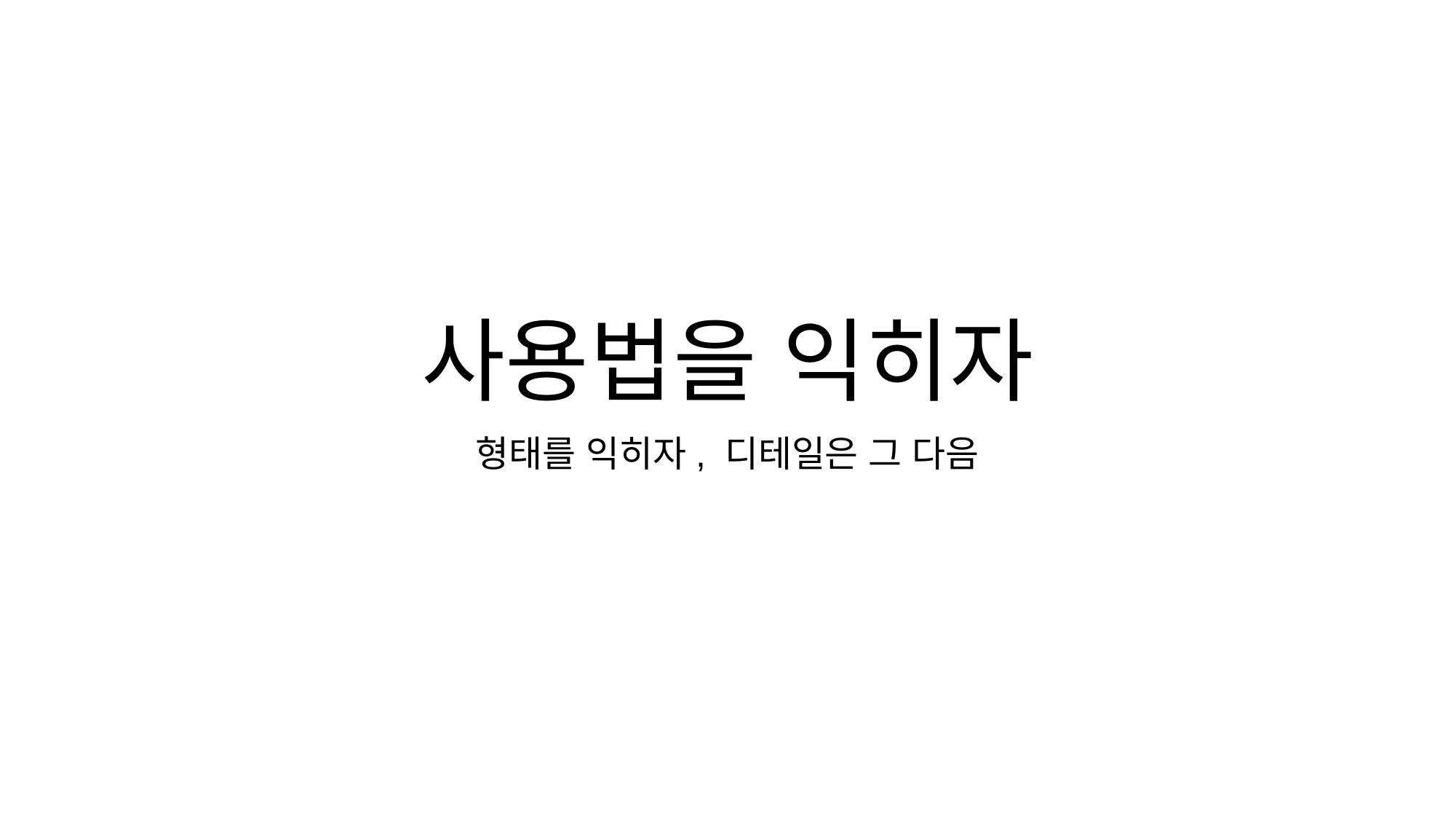

# 사용법을 익히자
형태를 익히자, 디테일은 그 다음